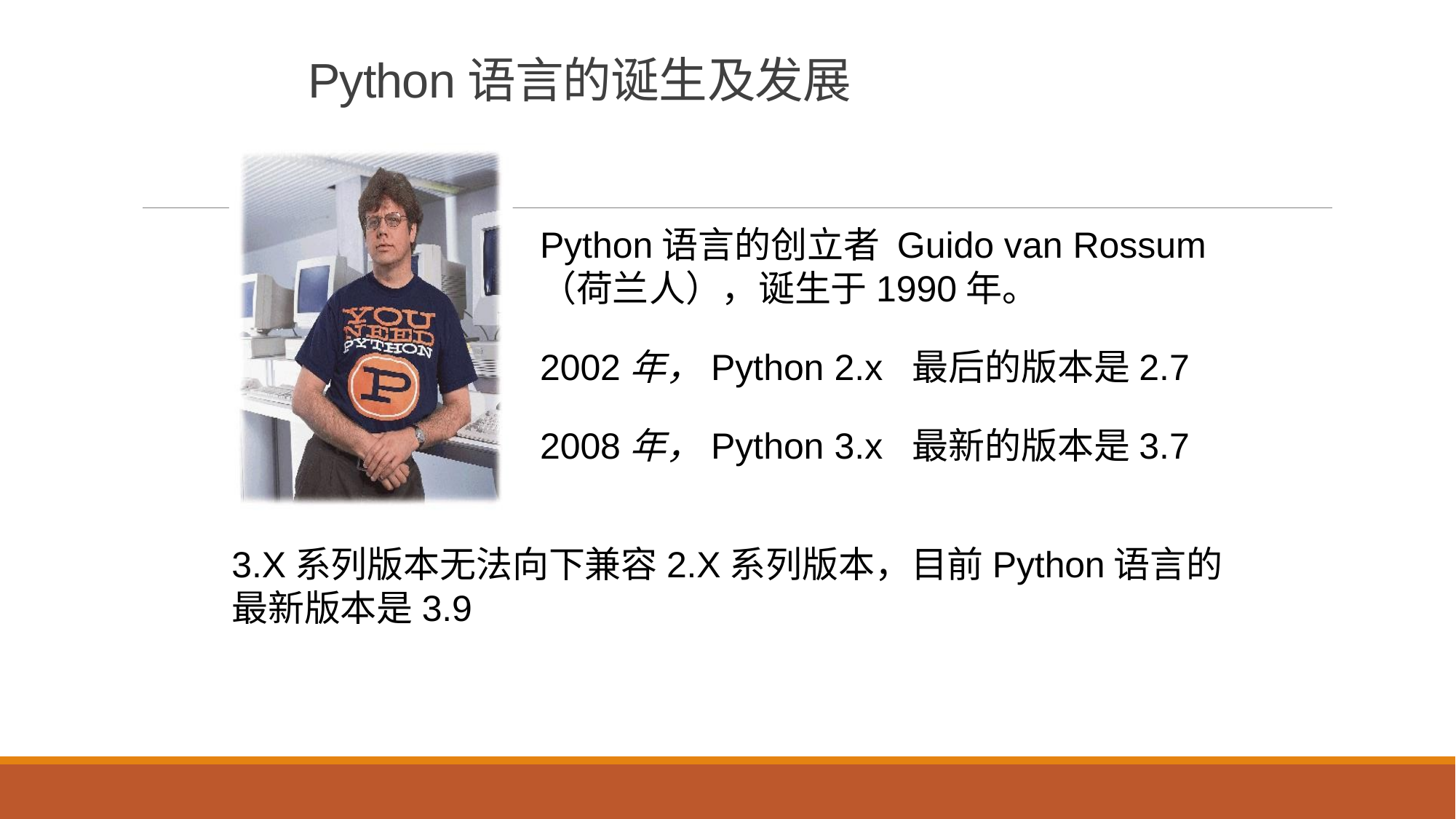

# Python语言的诞生及发展

Python语言的创立者 Guido van Rossum（荷兰人），诞生于1990年。
2002年，Python 2.x  最后的版本是2.7
2008年，Python 3.x  最新的版本是3.7
3.X系列版本无法向下兼容2.X系列版本，目前Python语言的最新版本是3.9